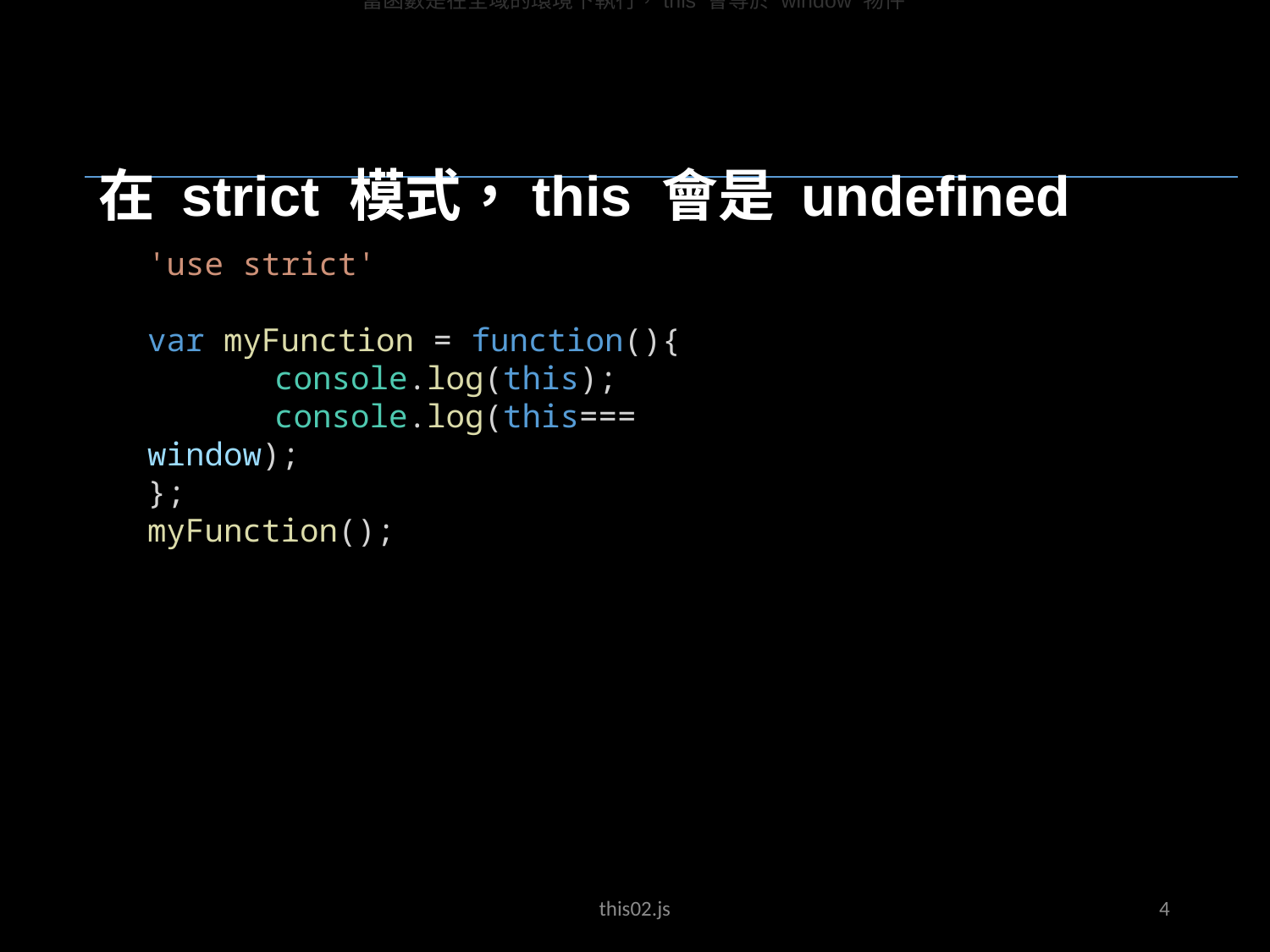

當函數是在全域的環境下執行，this 會等於 window 物件
在 strict 模式，this 會是 undefined

'use strict'
var myFunction = function(){
	console.log(this);
	console.log(this=== window);
};
myFunction();
JavaScriptObjects02.js
this02.js
4